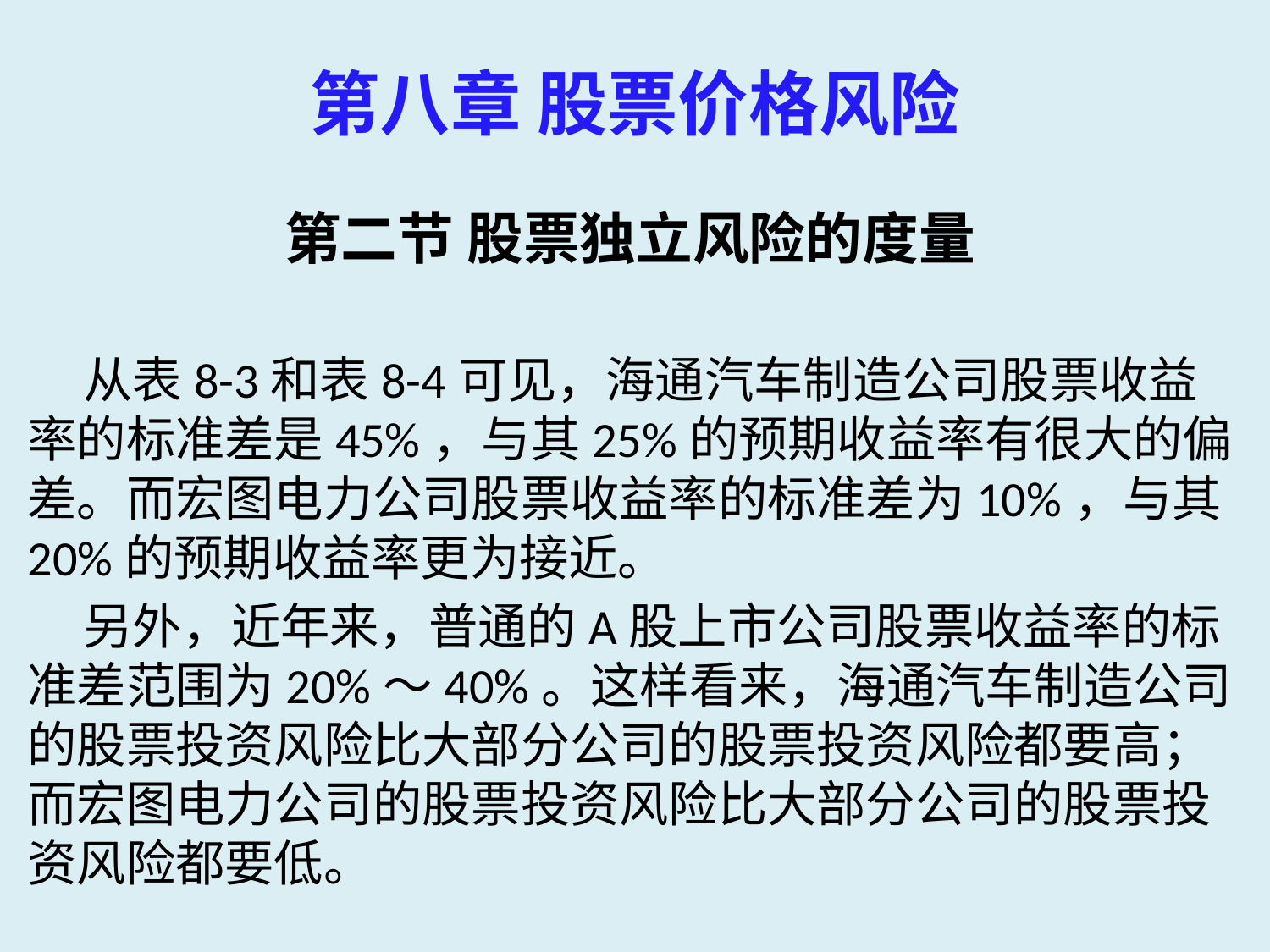

# 第八章 股票价格风险
第二节 股票独立风险的度量

    从表8-3和表8-4可见，海通汽车制造公司股票收益率的标准差是45%，与其25%的预期收益率有很大的偏差。而宏图电力公司股票收益率的标准差为10%，与其20%的预期收益率更为接近。
    另外，近年来，普通的A股上市公司股票收益率的标准差范围为20%～40%。这样看来，海通汽车制造公司的股票投资风险比大部分公司的股票投资风险都要高；而宏图电力公司的股票投资风险比大部分公司的股票投资风险都要低。